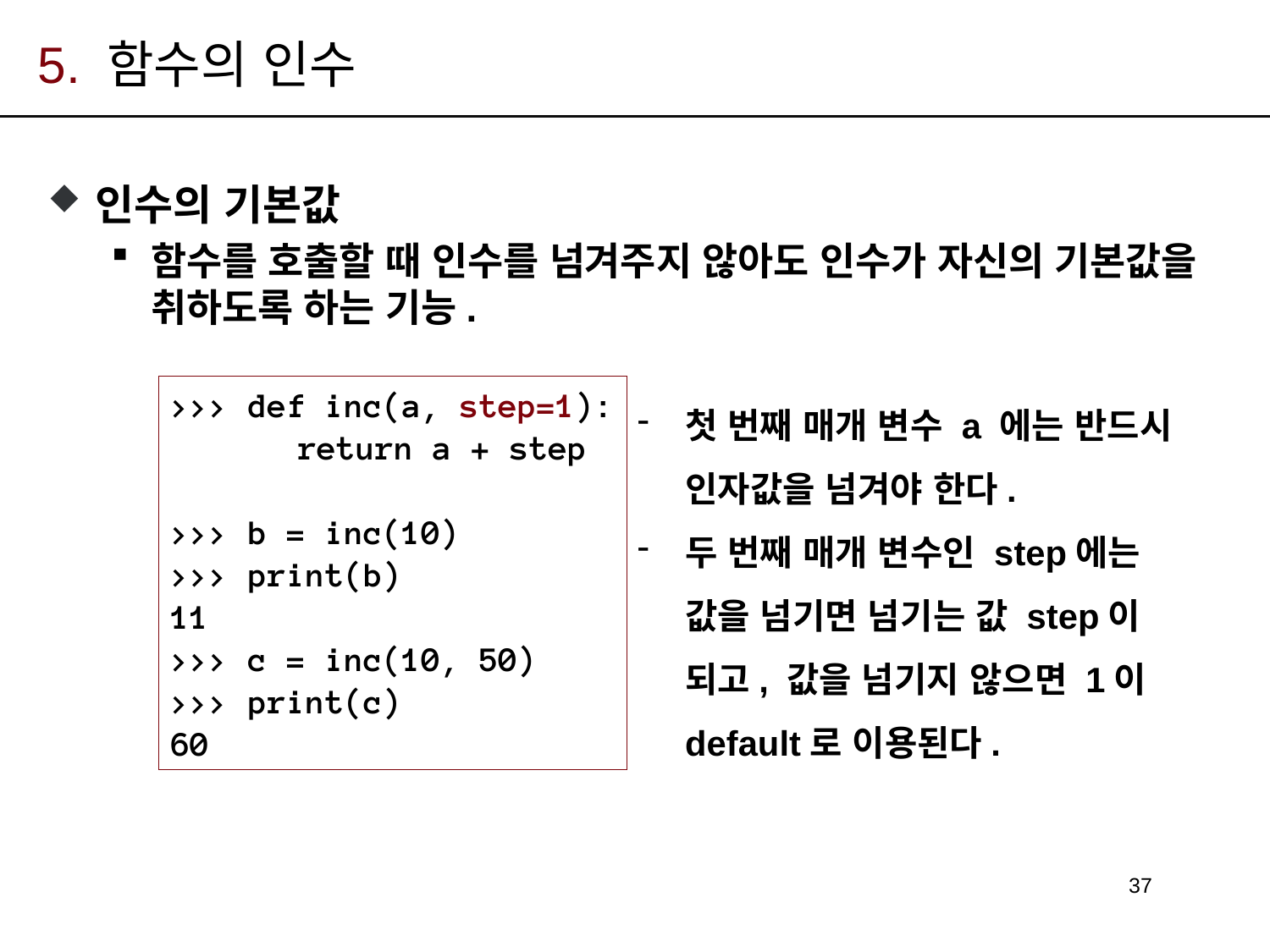

# 5. 함수의 인수
인수의 기본값
함수를 호출할 때 인수를 넘겨주지 않아도 인수가 자신의 기본값을 취하도록 하는 기능.
>>> def inc(a, step=1):
	return a + step

>>> b = inc(10)
>>> print(b)
11
>>> c = inc(10, 50)
>>> print(c)
60
첫 번째 매개 변수 a 에는 반드시 인자값을 넘겨야 한다.
두 번째 매개 변수인 step에는 값을 넘기면 넘기는 값 step이 되고, 값을 넘기지 않으면 1이 default로 이용된다.
37